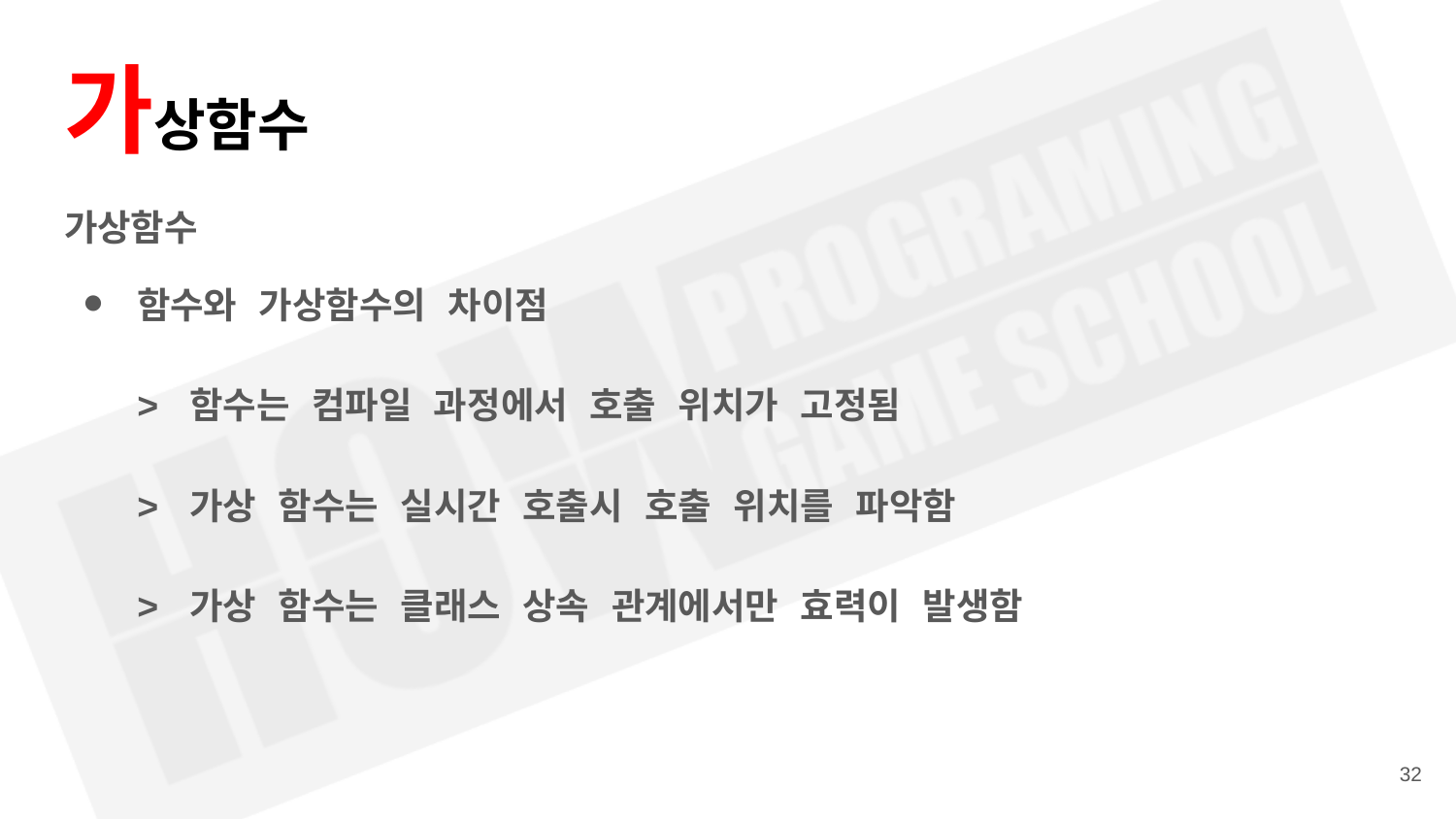

# 가상함수
가상함수
함수와 가상함수의 차이점
> 함수는 컴파일 과정에서 호출 위치가 고정됨
> 가상 함수는 실시간 호출시 호출 위치를 파악함
> 가상 함수는 클래스 상속 관계에서만 효력이 발생함
32